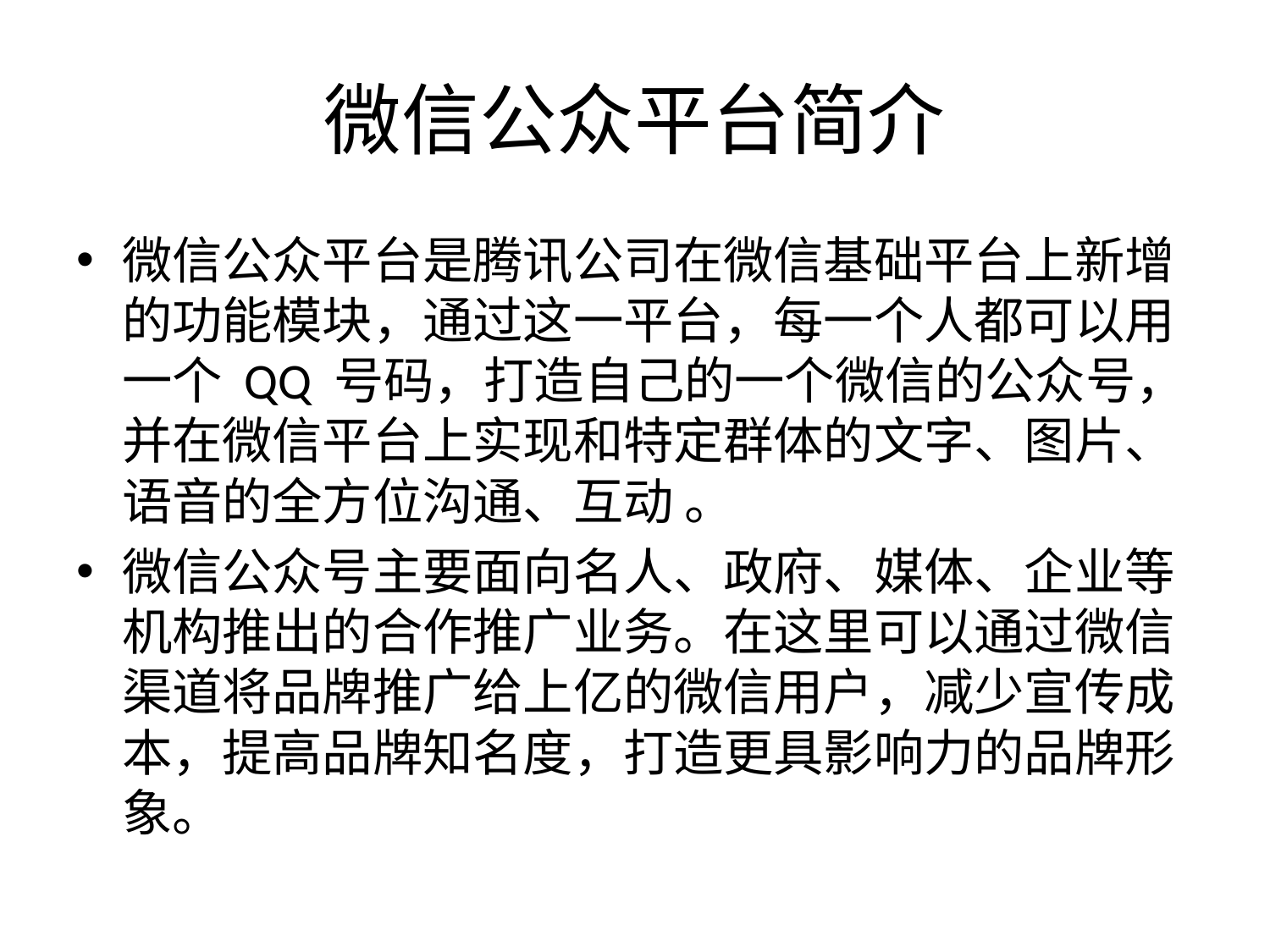

# 微信公众平台简介
微信公众平台是腾讯公司在微信基础平台上新增的功能模块，通过这一平台，每一个人都可以用一个 QQ 号码，打造自己的一个微信的公众号，并在微信平台上实现和特定群体的文字、图片、语音的全方位沟通、互动 。
微信公众号主要面向名人、政府、媒体、企业等机构推出的合作推广业务。在这里可以通过微信渠道将品牌推广给上亿的微信用户，减少宣传成本，提高品牌知名度，打造更具影响力的品牌形象。